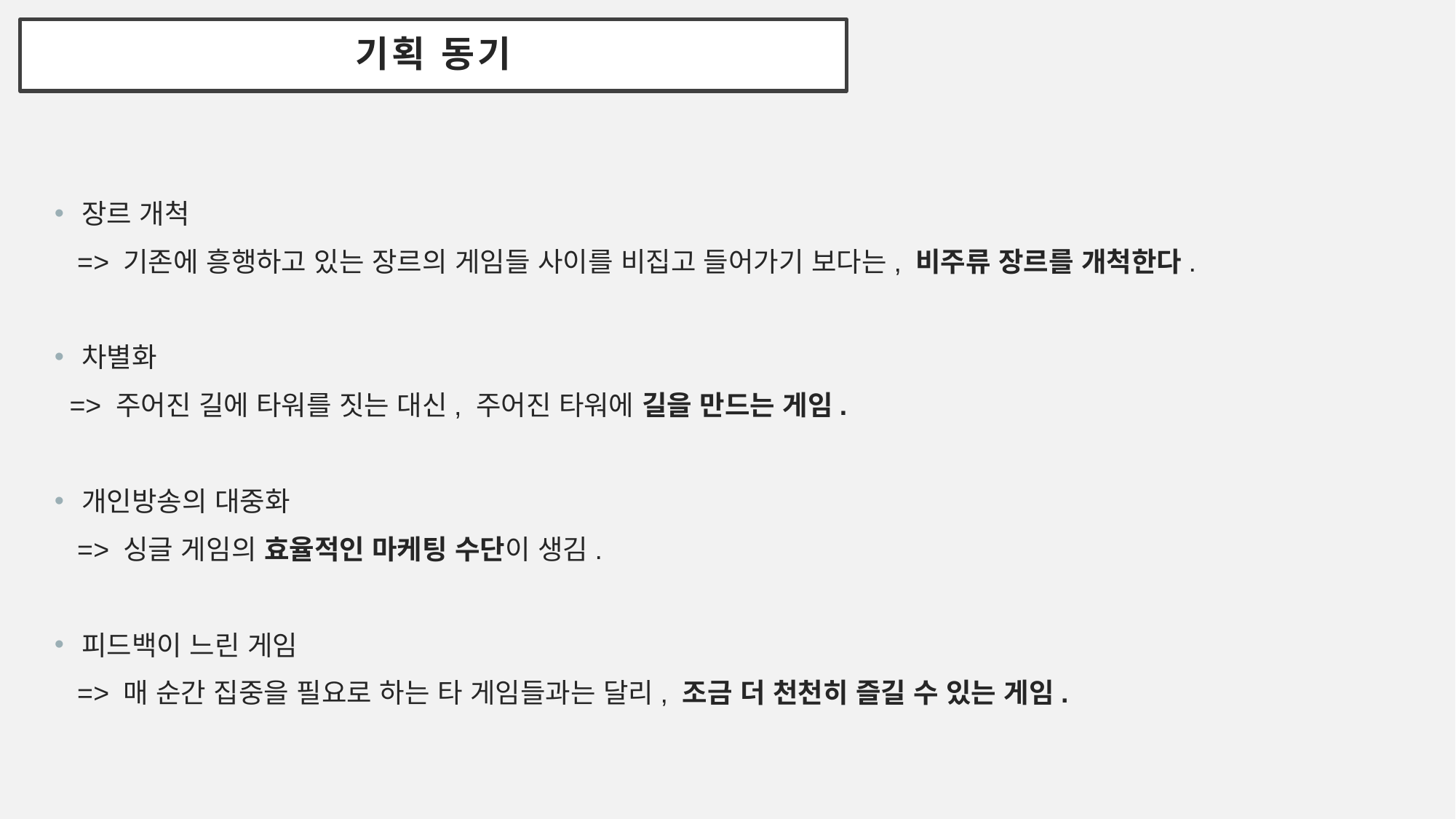

기획 동기

장르 개척
   => 기존에 흥행하고 있는 장르의 게임들 사이를 비집고 들어가기 보다는, 비주류 장르를 개척한다.

차별화
  => 주어진 길에 타워를 짓는 대신, 주어진 타워에 길을 만드는 게임.

개인방송의 대중화
   => 싱글 게임의 효율적인 마케팅 수단이 생김.

피드백이 느린 게임
   => 매 순간 집중을 필요로 하는 타 게임들과는 달리, 조금 더 천천히 즐길 수 있는 게임.